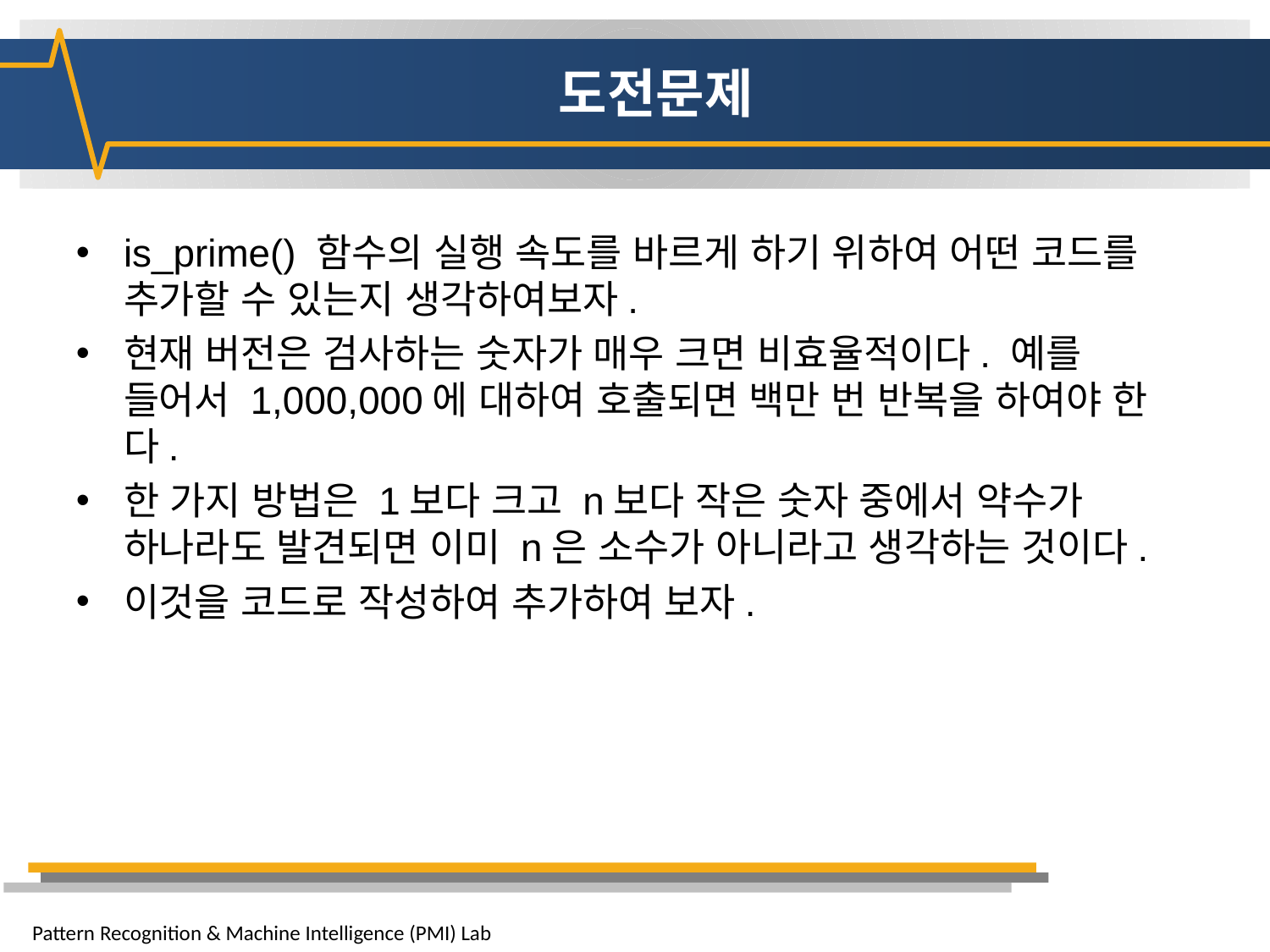

# 도전문제
is_prime() 함수의 실행 속도를 바르게 하기 위하여 어떤 코드를 추가할 수 있는지 생각하여보자.
현재 버전은 검사하는 숫자가 매우 크면 비효율적이다. 예를 들어서 1,000,000에 대하여 호출되면 백만 번 반복을 하여야 한다.
한 가지 방법은 1보다 크고 n보다 작은 숫자 중에서 약수가 하나라도 발견되면 이미 n은 소수가 아니라고 생각하는 것이다.
이것을 코드로 작성하여 추가하여 보자.